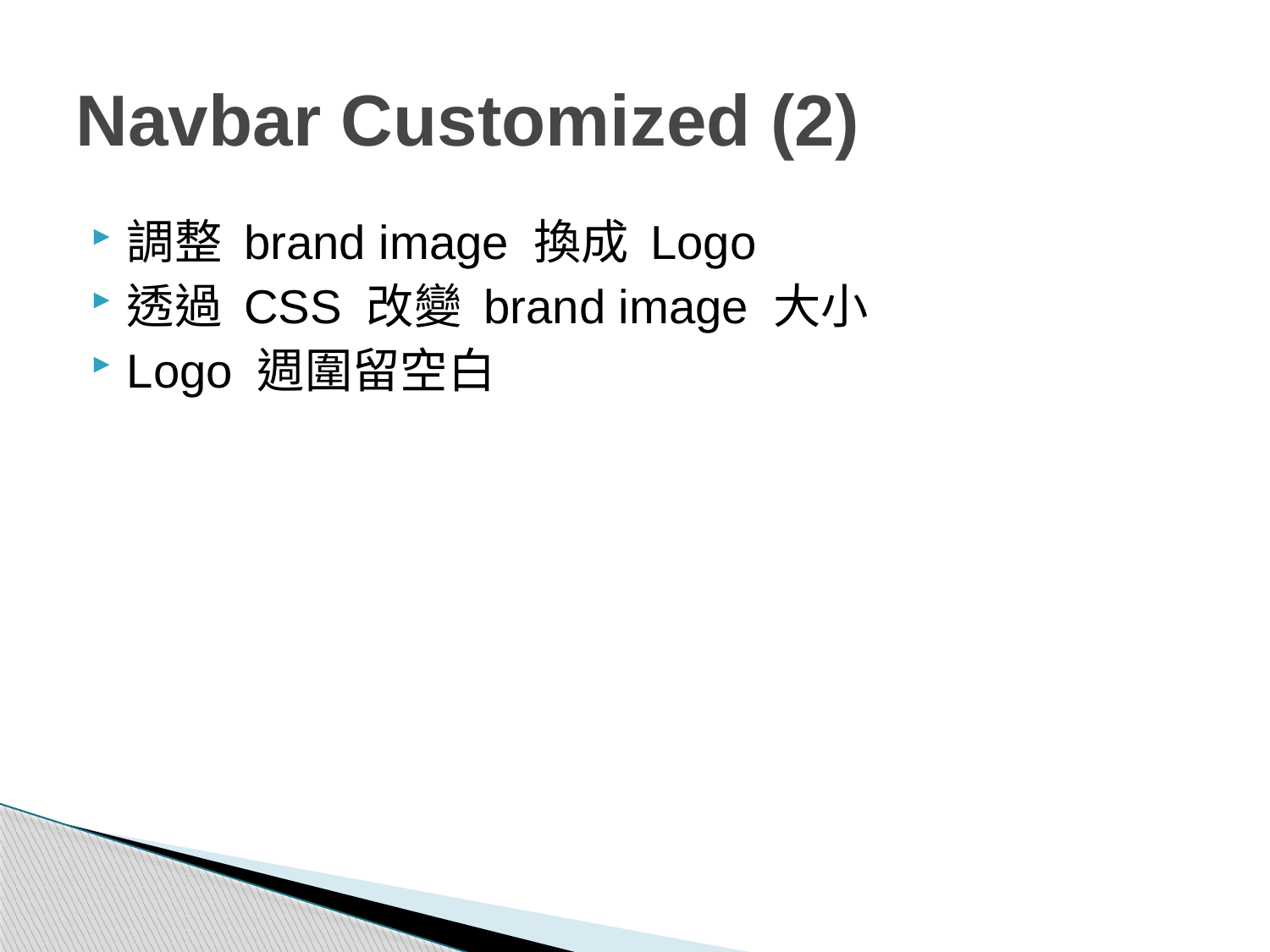

# Navbar Customized (2)
調整 brand image 換成 Logo
透過 CSS 改變 brand image 大小
Logo 週圍留空白